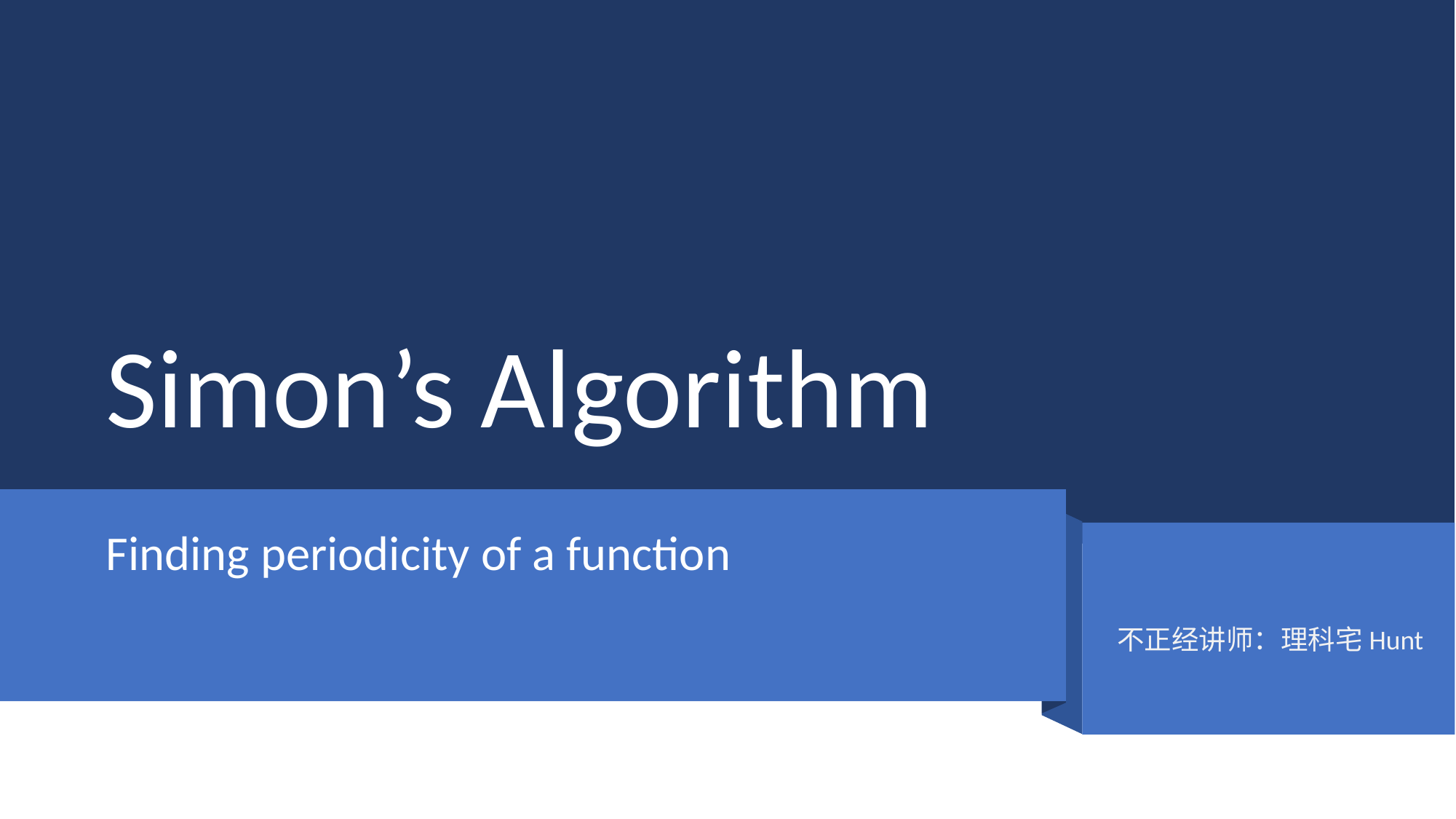

# Simon’s Algorithm

Finding periodicity of a function
不正经讲师：理科宅Hunt